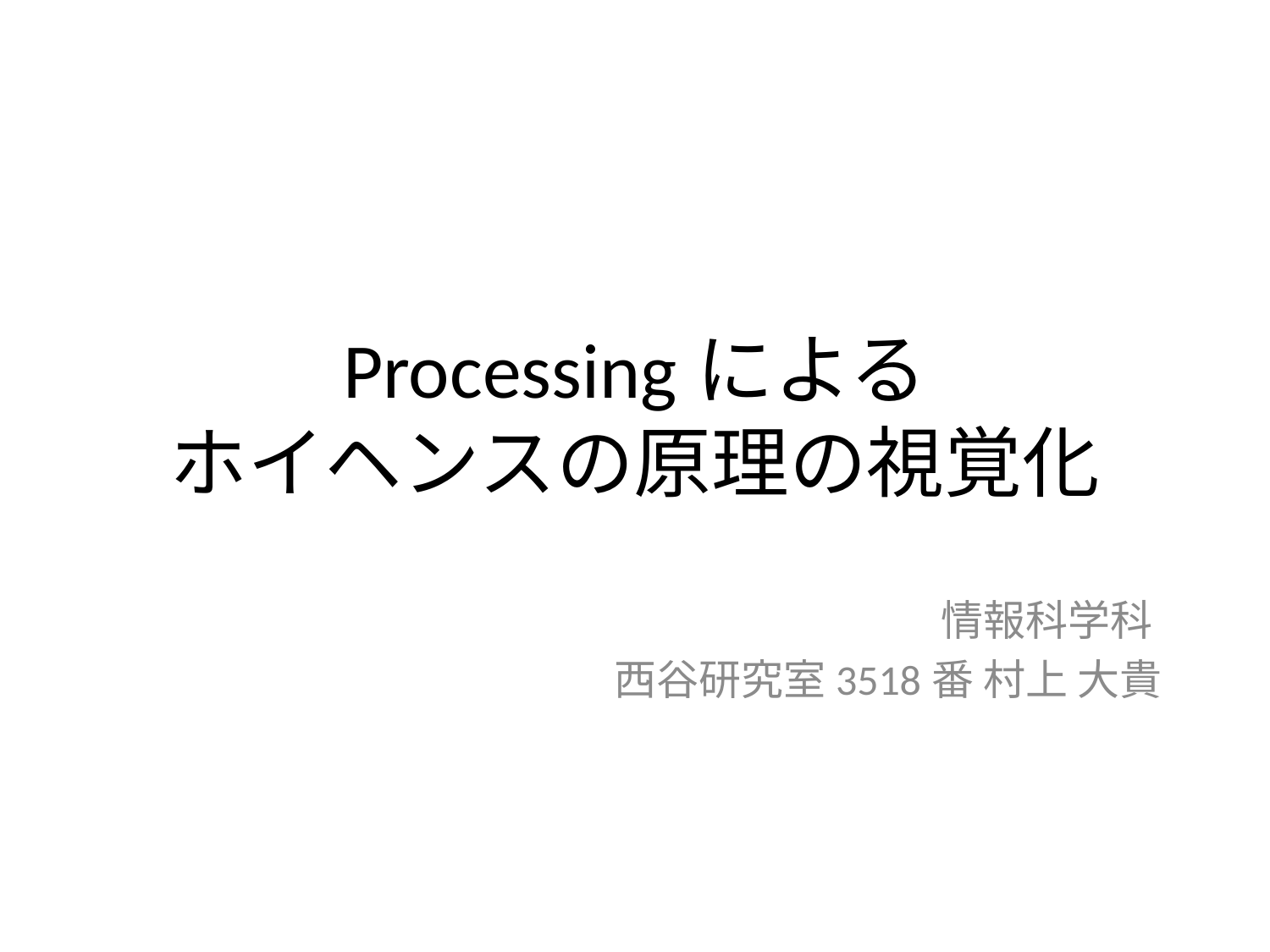

# Processingによる ホイヘンスの原理の視覚化
情報科学科
西谷研究室3518番 村上 大貴